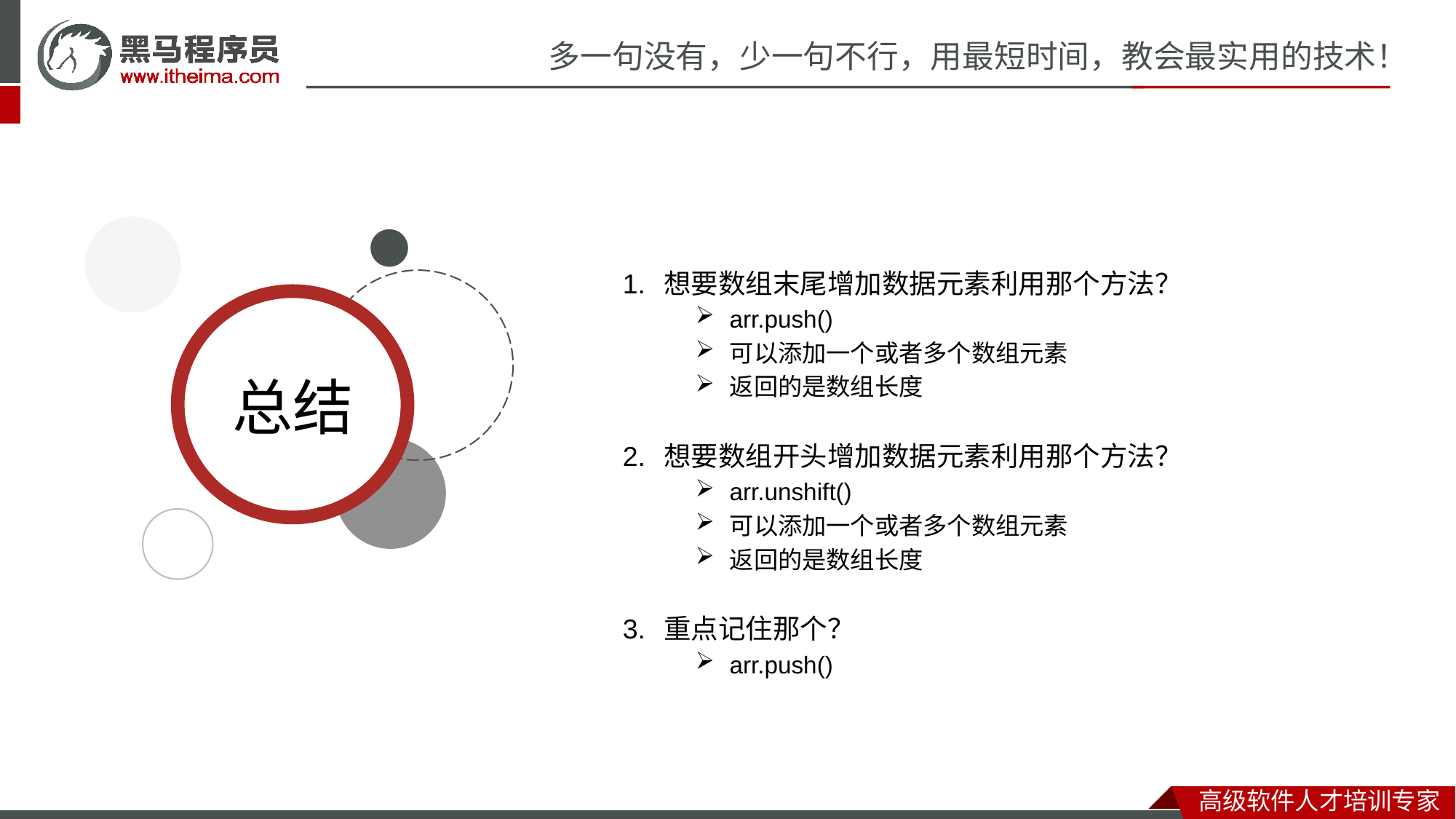

想要数组末尾增加数据元素利用那个方法？
arr.push()
可以添加一个或者多个数组元素
返回的是数组长度
想要数组开头增加数据元素利用那个方法？
arr.unshift()
可以添加一个或者多个数组元素
返回的是数组长度
重点记住那个？
arr.push()